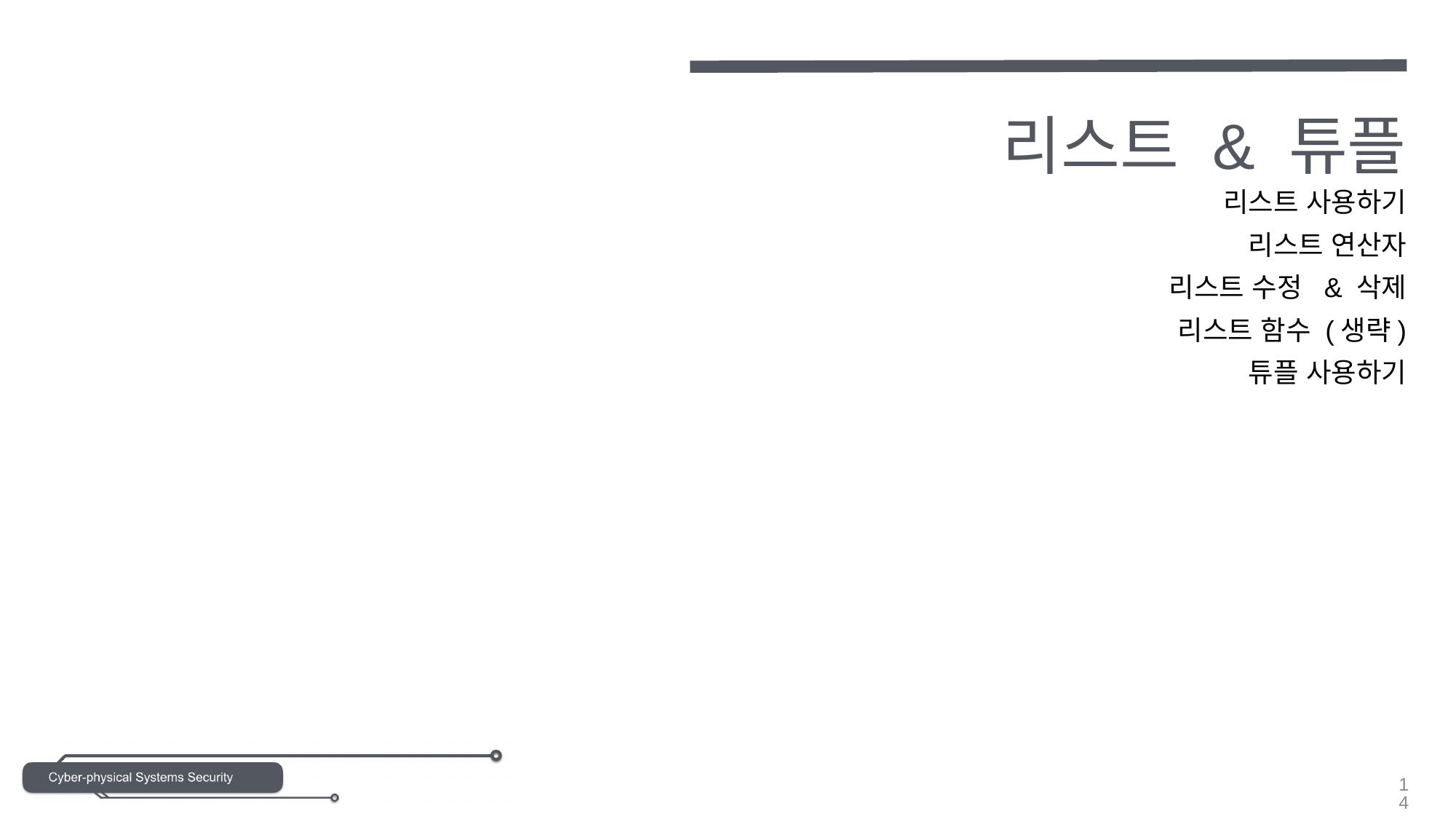

# 리스트 & 튜플
리스트 사용하기
리스트 연산자
리스트 수정  & 삭제
리스트 함수 (생략)
튜플 사용하기

14